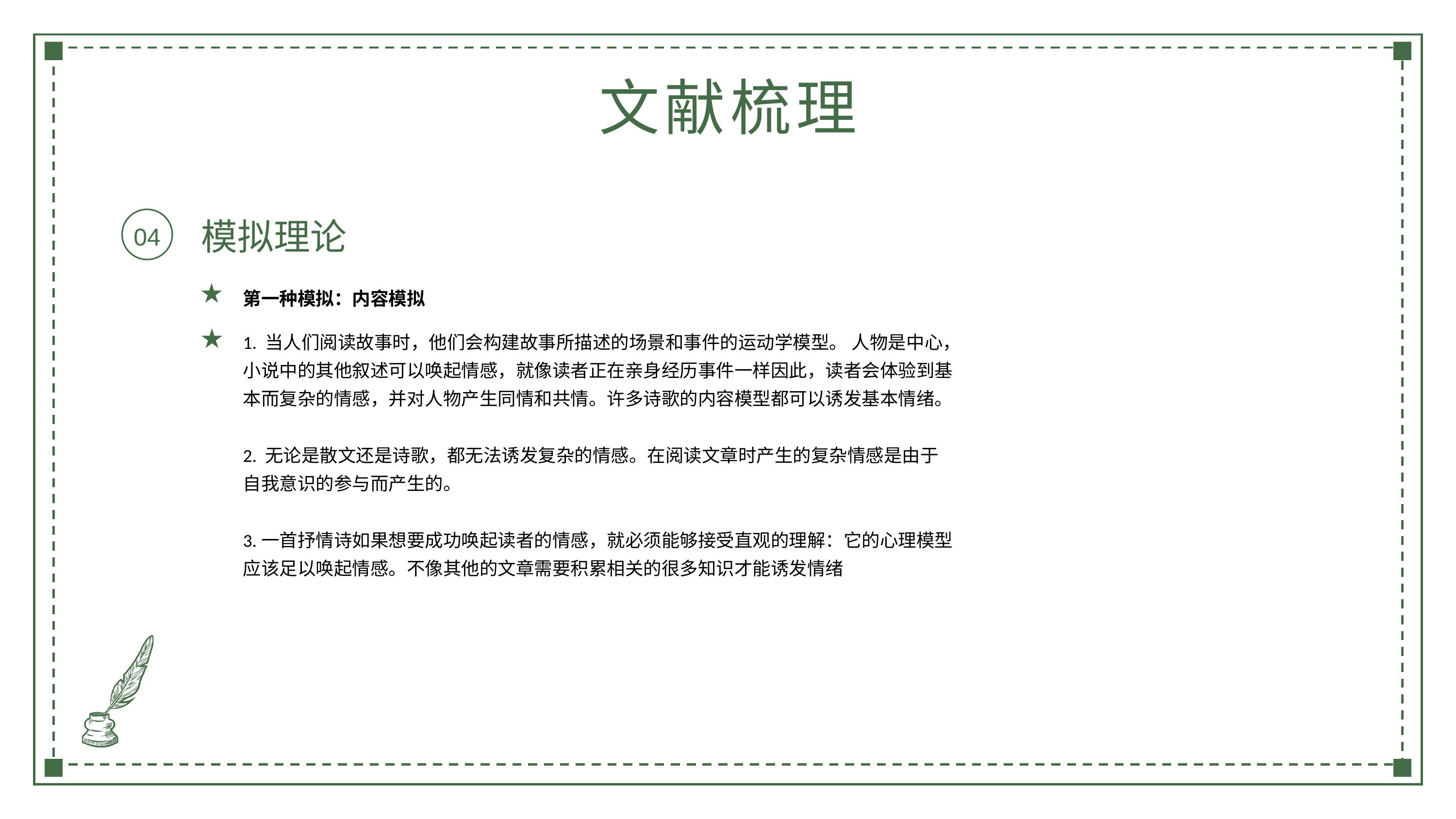

文献梳理
模拟理论

04
第一种模拟：内容模拟

1. 当人们阅读故事时，他们会构建故事所描述的场景和事件的运动学模型。 人物是中心，小说中的其他叙述可以唤起情感，就像读者正在亲身经历事件一样因此，读者会体验到基本而复杂的情感，并对人物产生同情和共情。许多诗歌的内容模型都可以诱发基本情绪。

2. 无论是散文还是诗歌，都无法诱发复杂的情感。在阅读文章时产生的复杂情感是由于自我意识的参与而产生的。

3.一首抒情诗如果想要成功唤起读者的情感，就必须能够接受直观的理解：它的心理模型应该足以唤起情感。不像其他的文章需要积累相关的很多知识才能诱发情绪